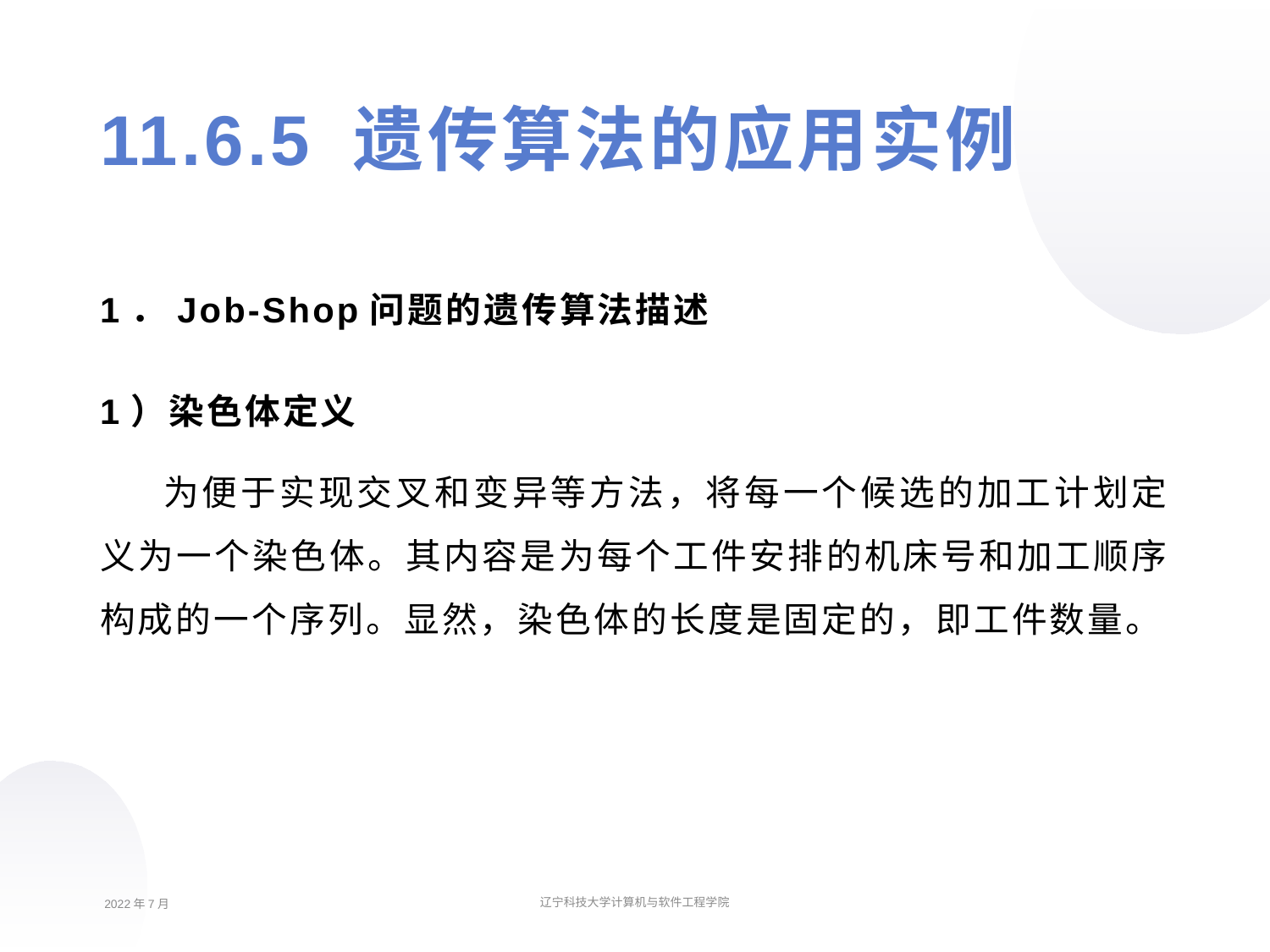

11.6.5 遗传算法的应用实例
1．Job-Shop问题的遗传算法描述
1）染色体定义
为便于实现交叉和变异等方法，将每一个候选的加工计划定义为一个染色体。其内容是为每个工件安排的机床号和加工顺序构成的一个序列。显然，染色体的长度是固定的，即工件数量。

2022年7月
辽宁科技大学计算机与软件工程学院
187